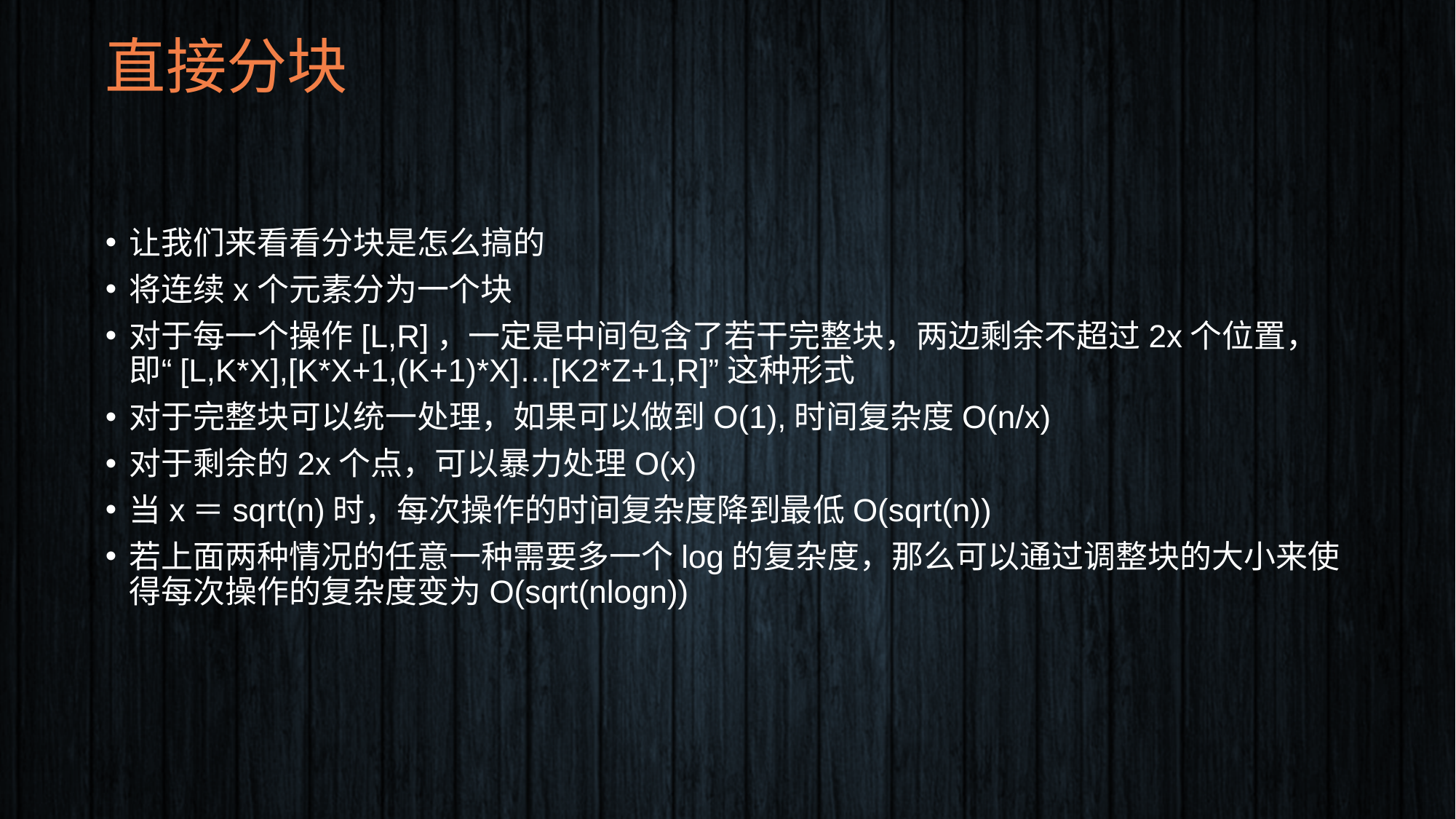

# 直接分块
让我们来看看分块是怎么搞的
将连续x个元素分为一个块
对于每一个操作[L,R]，一定是中间包含了若干完整块，两边剩余不超过2x个位置，即“[L,K*X],[K*X+1,(K+1)*X]…[K2*Z+1,R]”这种形式
对于完整块可以统一处理，如果可以做到O(1),时间复杂度O(n/x)
对于剩余的2x个点，可以暴力处理O(x)
当x＝sqrt(n)时，每次操作的时间复杂度降到最低O(sqrt(n))
若上面两种情况的任意一种需要多一个log的复杂度，那么可以通过调整块的大小来使得每次操作的复杂度变为O(sqrt(nlogn))